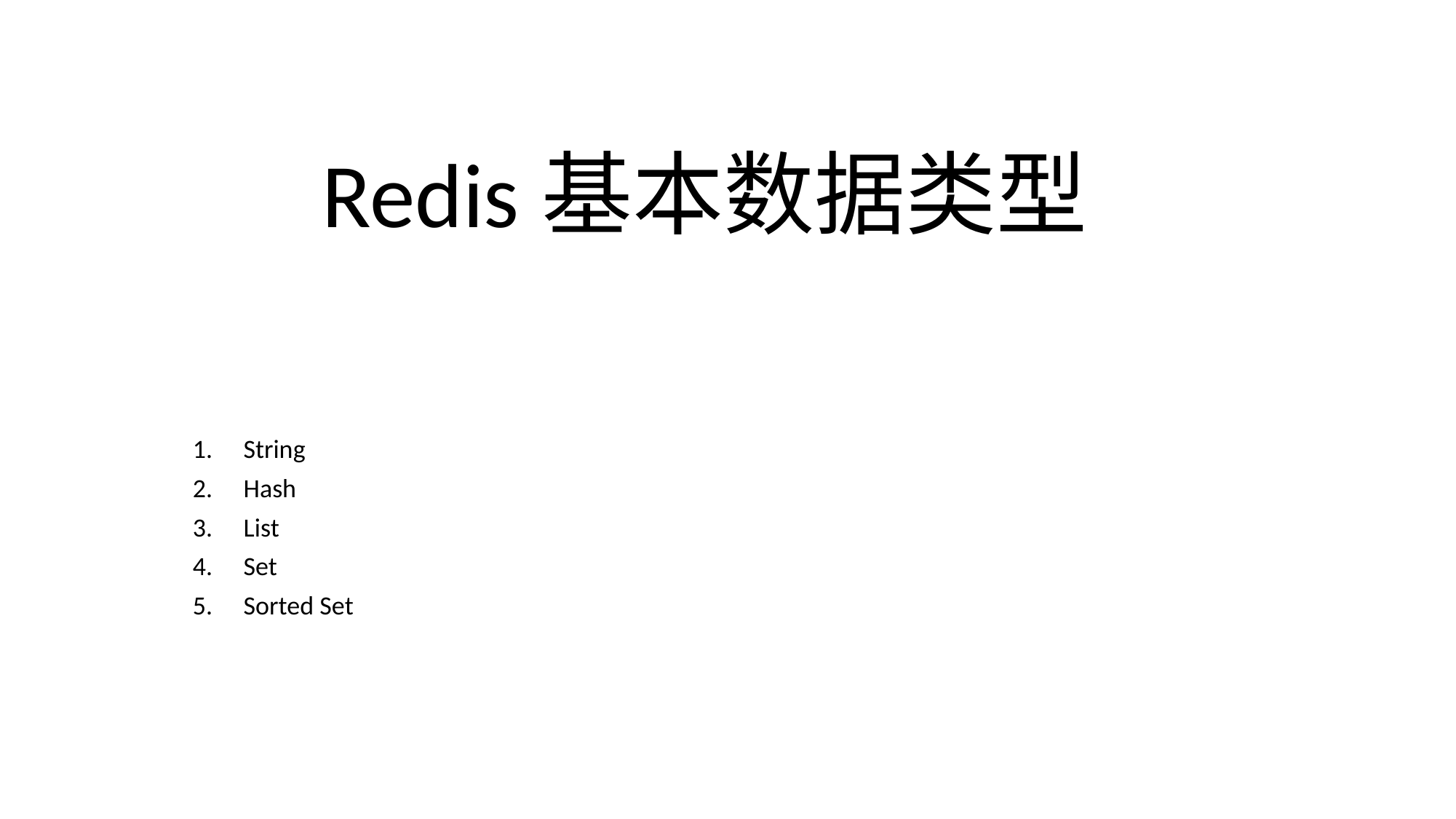

# Redis基本数据类型
String
Hash
List
Set
Sorted Set